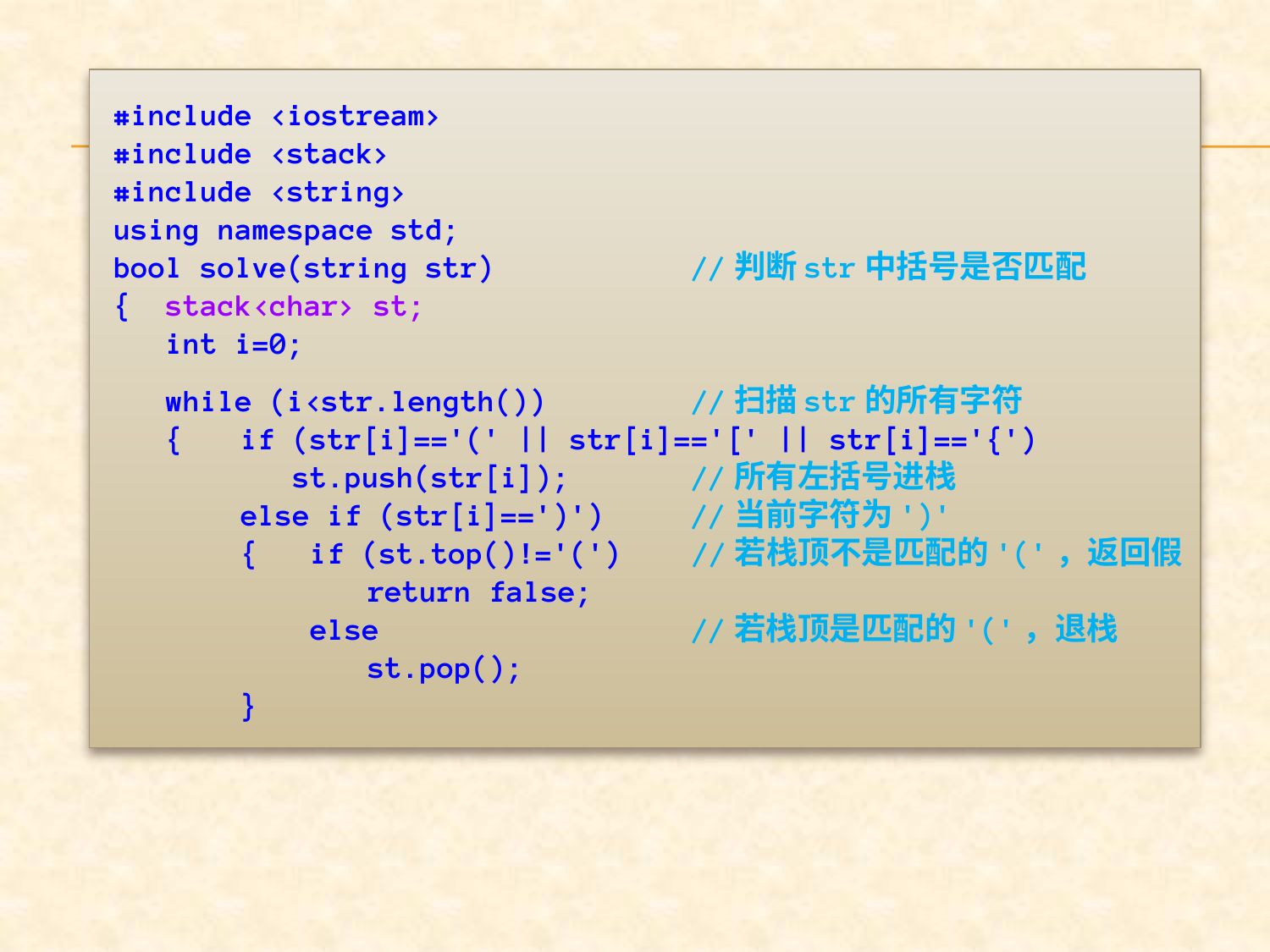

#include <iostream>
#include <stack>
#include <string>
using namespace std;
bool solve(string str)	    //判断str中括号是否匹配
{  stack<char> st;
   int i=0;
   while (i<str.length())	    //扫描str的所有字符
   {	if (str[i]=='(' || str[i]=='[' || str[i]=='{')
	   st.push(str[i]);	    //所有左括号进栈
	else if (str[i]==')')	    //当前字符为')'
	{   if (st.top()!='(')    //若栈顶不是匹配的'('，返回假
		return false;
	    else		    //若栈顶是匹配的'('，退栈
		st.pop();
	}